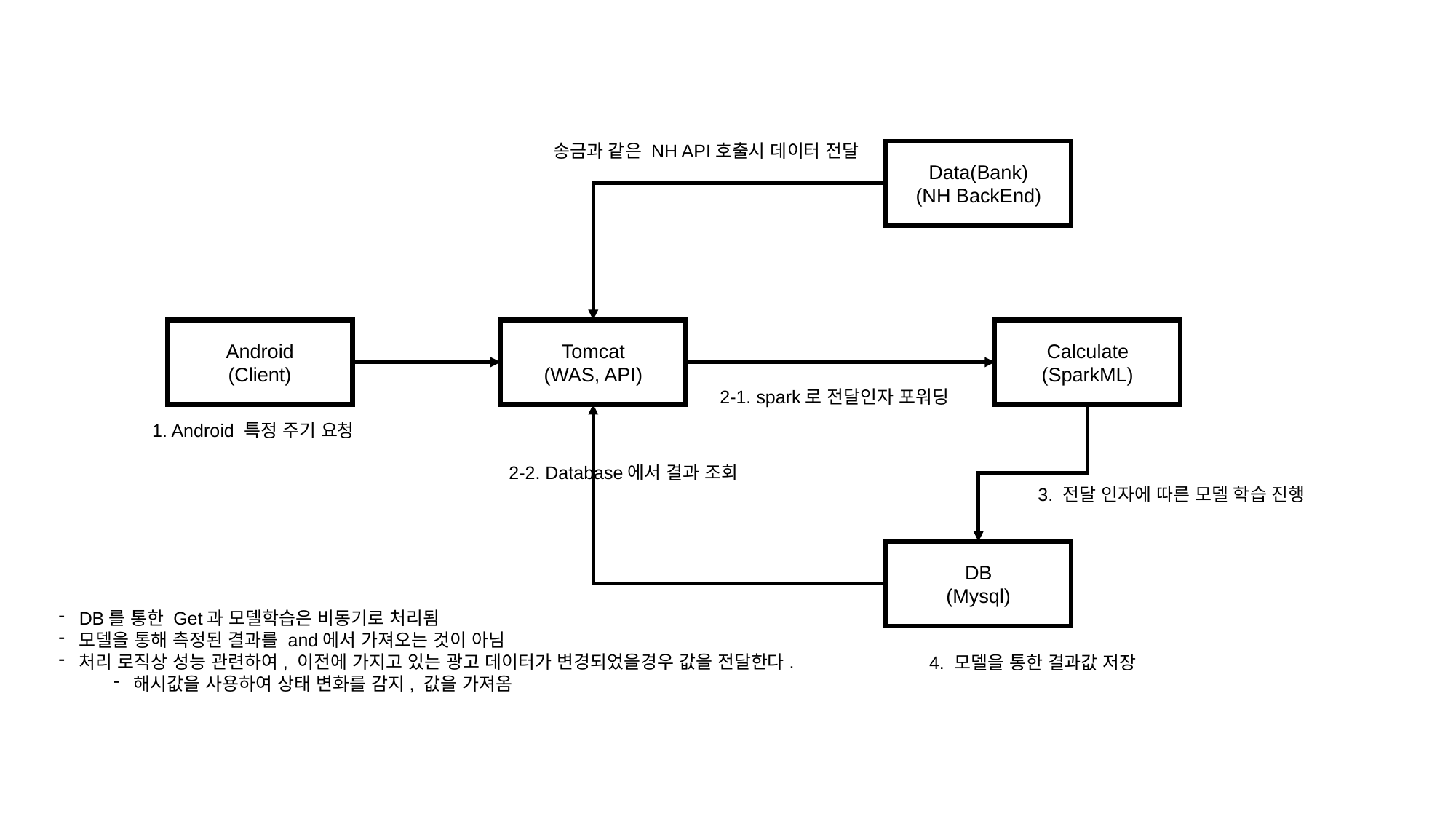

송금과 같은 NH API호출시 데이터 전달
Data(Bank)
(NH BackEnd)
Android
(Client)
Tomcat
(WAS, API)
Calculate
(SparkML)
2-1. spark로 전달인자 포워딩
1. Android 특정 주기 요청
2-2. Database에서 결과 조회
3. 전달 인자에 따른 모델 학습 진행
DB
(Mysql)
DB를 통한 Get과 모델학습은 비동기로 처리됨
모델을 통해 측정된 결과를 and에서 가져오는 것이 아님
처리 로직상 성능 관련하여, 이전에 가지고 있는 광고 데이터가 변경되었을경우 값을 전달한다.
해시값을 사용하여 상태 변화를 감지, 값을 가져옴

4. 모델을 통한 결과값 저장